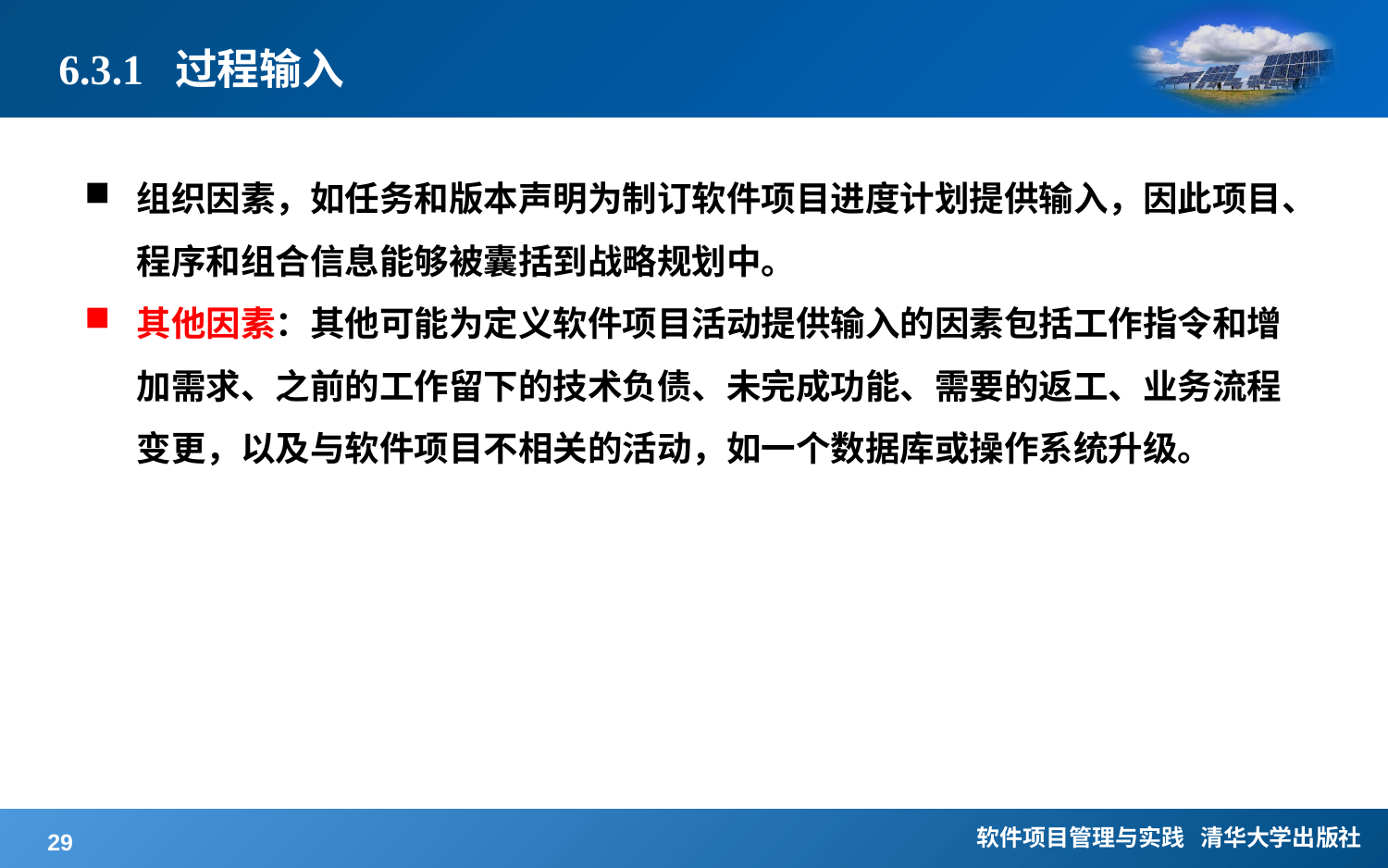

# 6.3.1  过程输入
组织因素，如任务和版本声明为制订软件项目进度计划提供输入，因此项目、程序和组合信息能够被囊括到战略规划中。
其他因素：其他可能为定义软件项目活动提供输入的因素包括工作指令和增加需求、之前的工作留下的技术负债、未完成功能、需要的返工、业务流程变更，以及与软件项目不相关的活动，如一个数据库或操作系统升级。